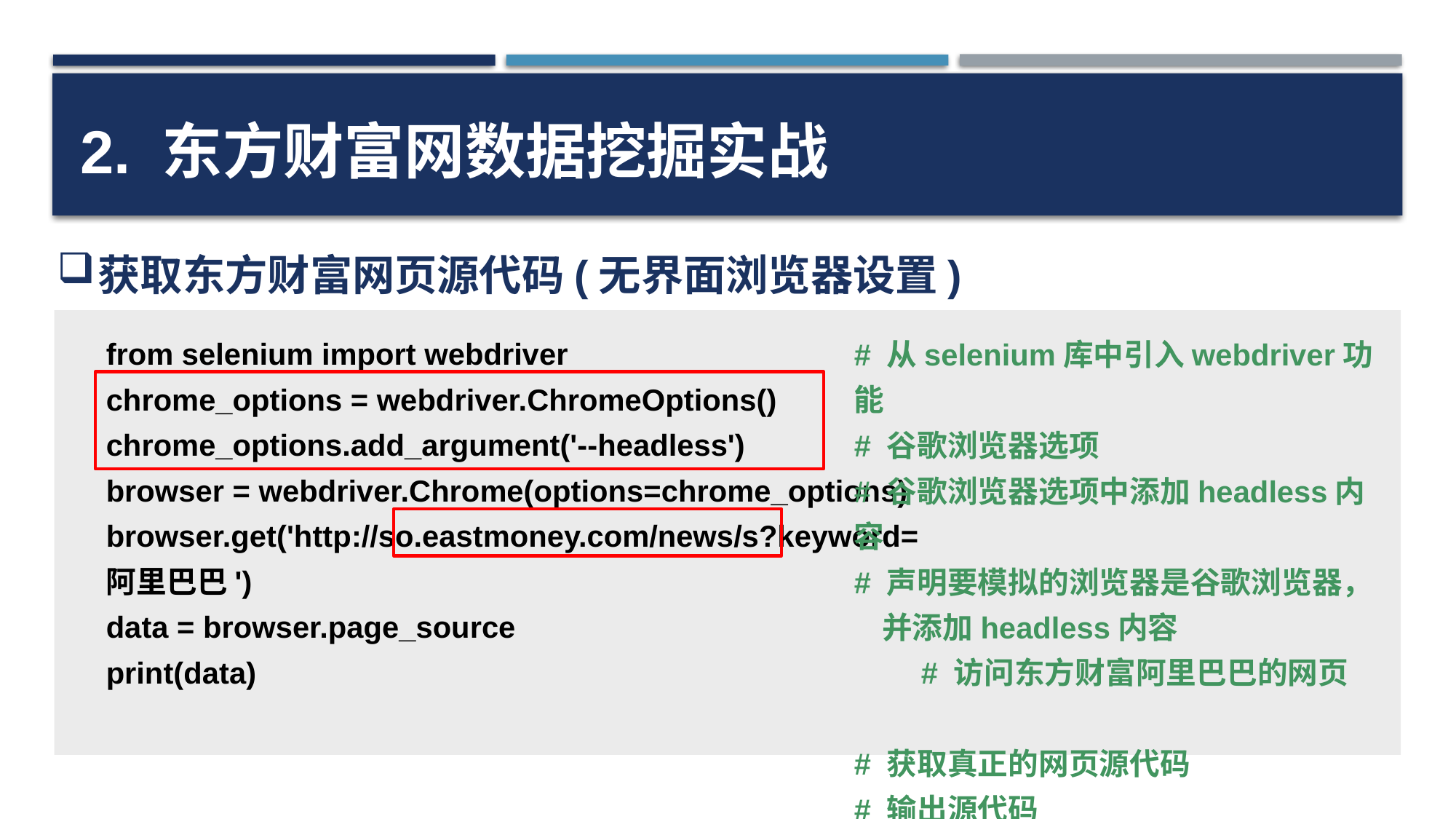

2. 东方财富网数据挖掘实战
获取东方财富网页源代码(无界面浏览器设置)

from selenium import webdriver
chrome_options = webdriver.ChromeOptions()
chrome_options.add_argument('--headless')
browser = webdriver.Chrome(options=chrome_options)
browser.get('http://so.eastmoney.com/news/s?keyword=阿里巴巴')
data = browser.page_source
print(data)
# 从selenium库中引入webdriver功能
# 谷歌浏览器选项
# 谷歌浏览器选项中添加headless内容
# 声明要模拟的浏览器是谷歌浏览器，
   并添加headless内容
        # 访问东方财富阿里巴巴的网页

# 获取真正的网页源代码
# 输出源代码

13